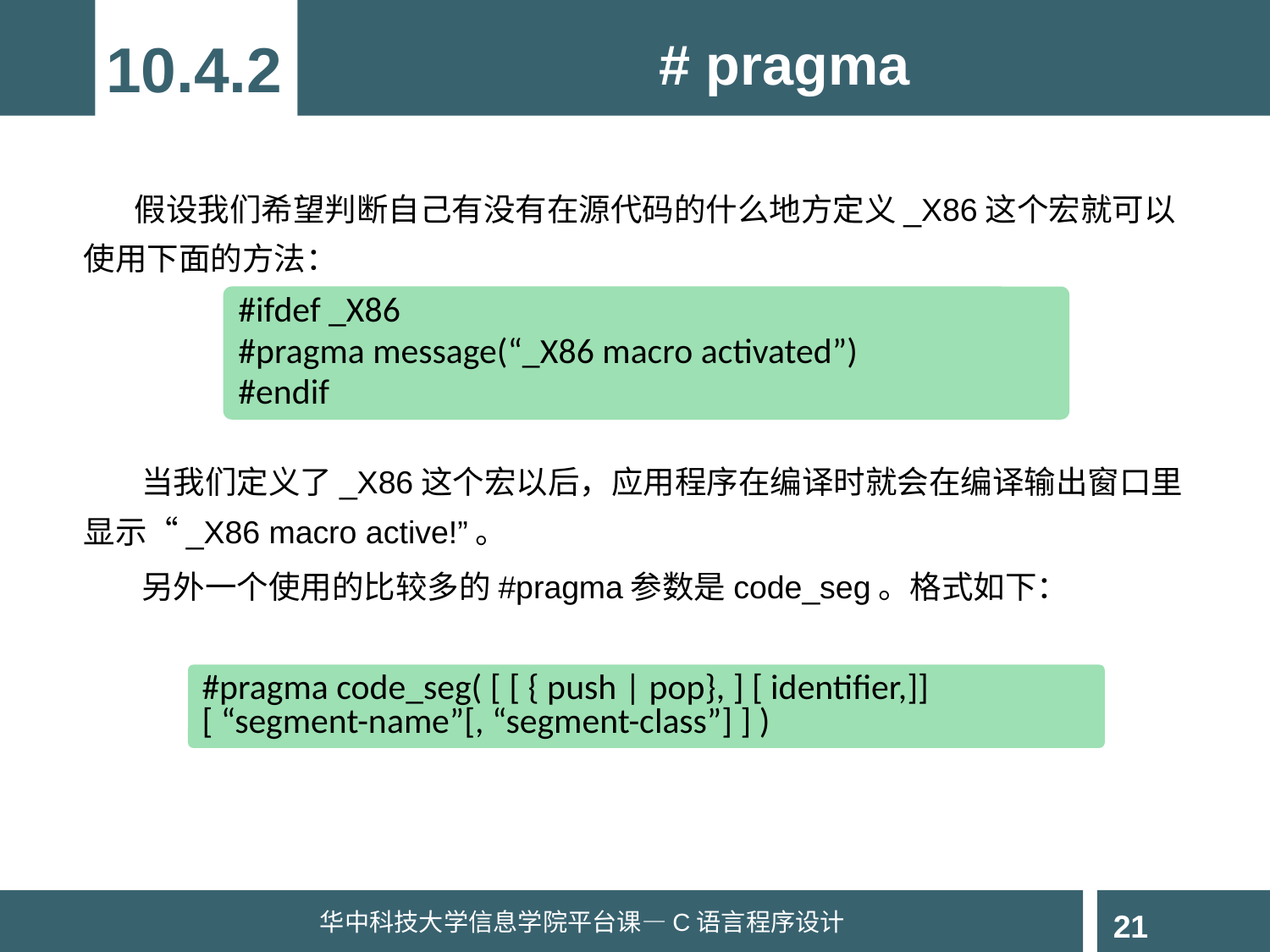

10.4.2
# pragma
      假设我们希望判断自己有没有在源代码的什么地方定义_X86这个宏就可以使用下面的方法：

       当我们定义了_X86这个宏以后，应用程序在编译时就会在编译输出窗口里显示“_X86 macro active!”。
       另外一个使用的比较多的#pragma参数是code_seg。格式如下：

#ifdef _X86
#pragma message(“_X86 macro activated”)
#endif
#pragma code_seg( [ [ { push | pop}, ] [ identifier,]]   [ “segment-name”[, “segment-class”] ] )